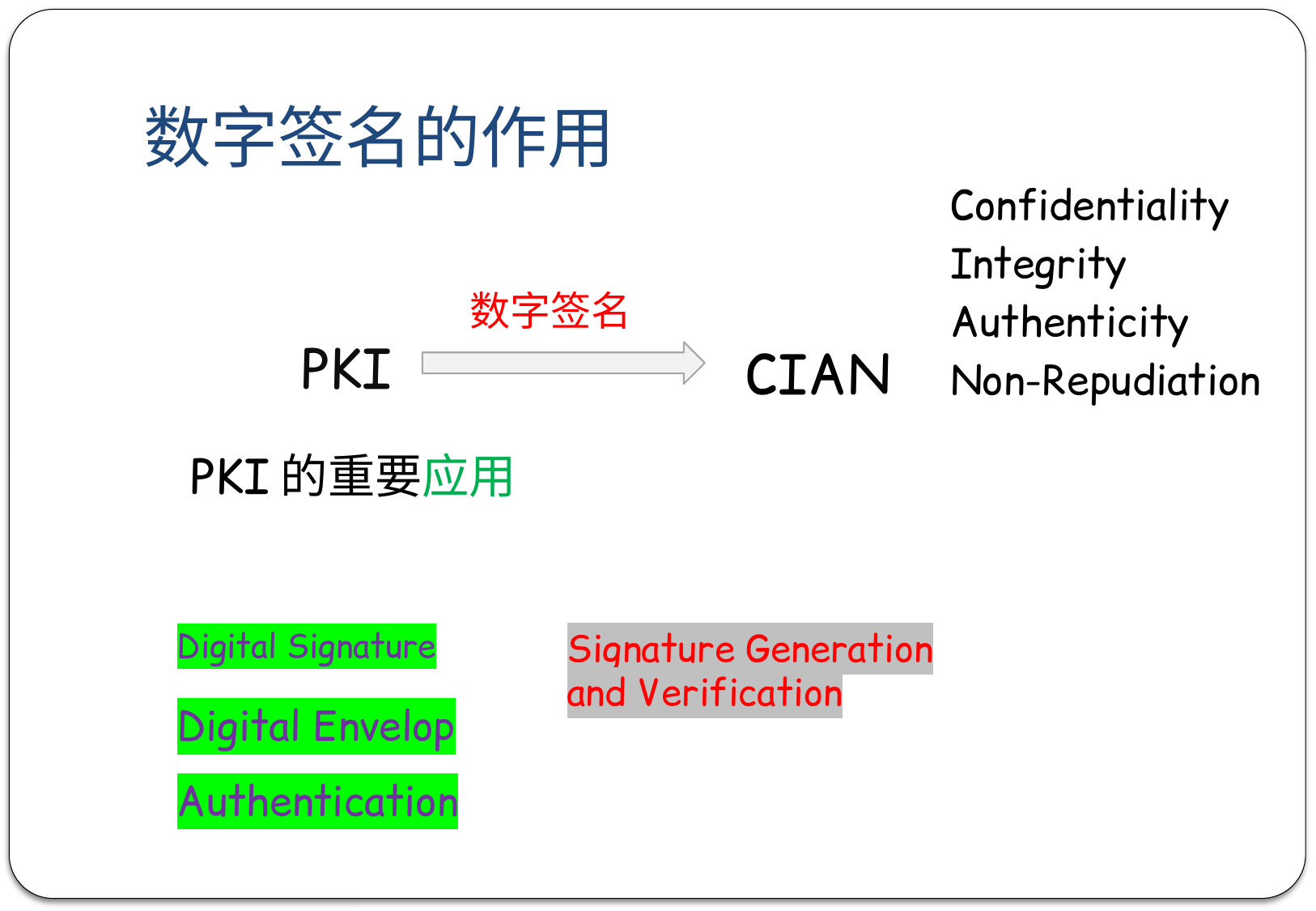

# 数字签名的作用
Confidentiality
Integrity
Authenticity
Non-Repudiation
数字签名
PKI
CIAN

PKI的重要应用
Digital Signature
Signature Generation and Verification
Digital Envelop
Authentication